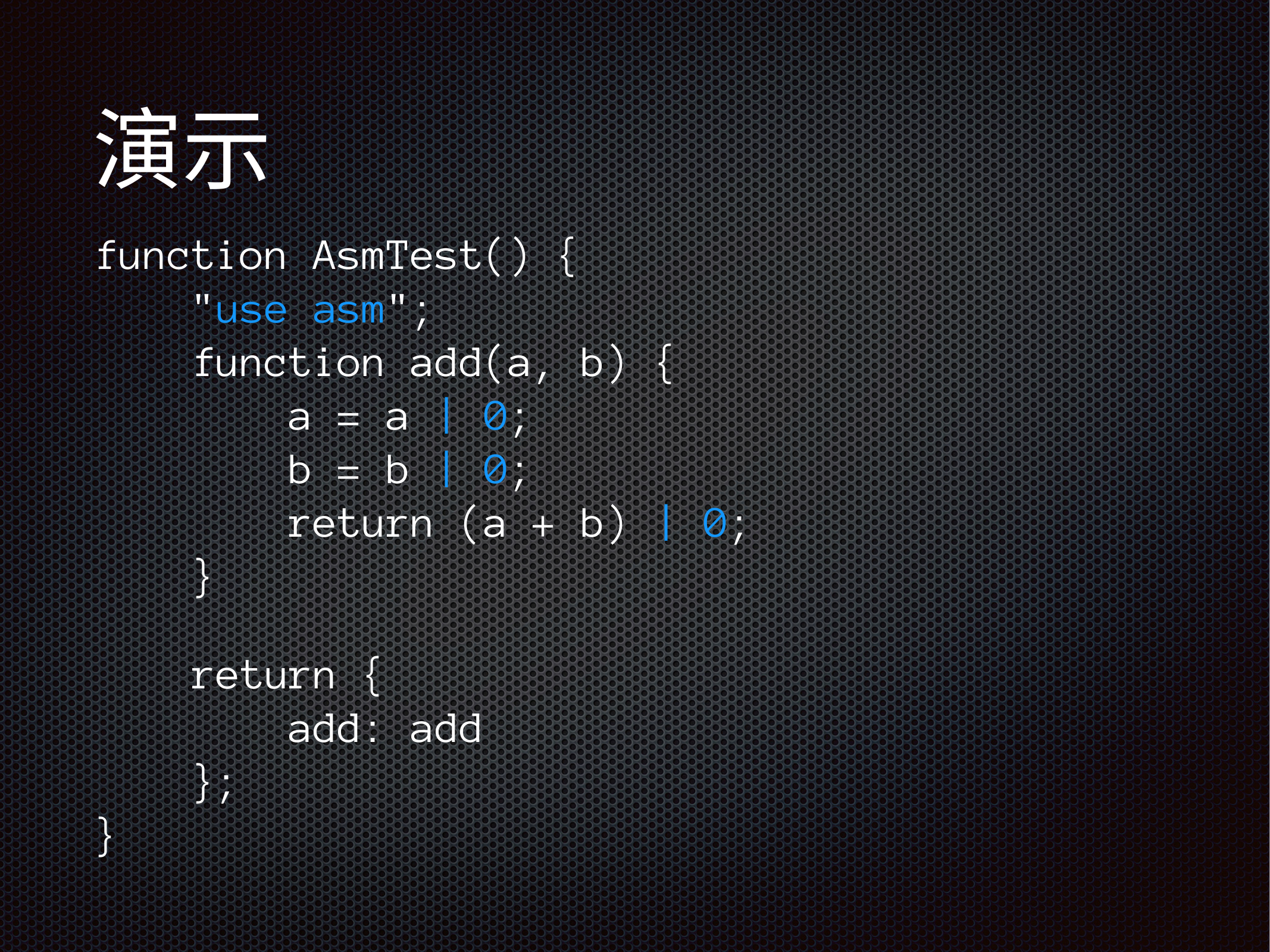

# 演示
function AsmTest() {
    "use asm";
    function add(a, b) {
        a = a | 0;
        b = b | 0;
        return (a + b) | 0;
    }
    return {
        add: add
    };
}